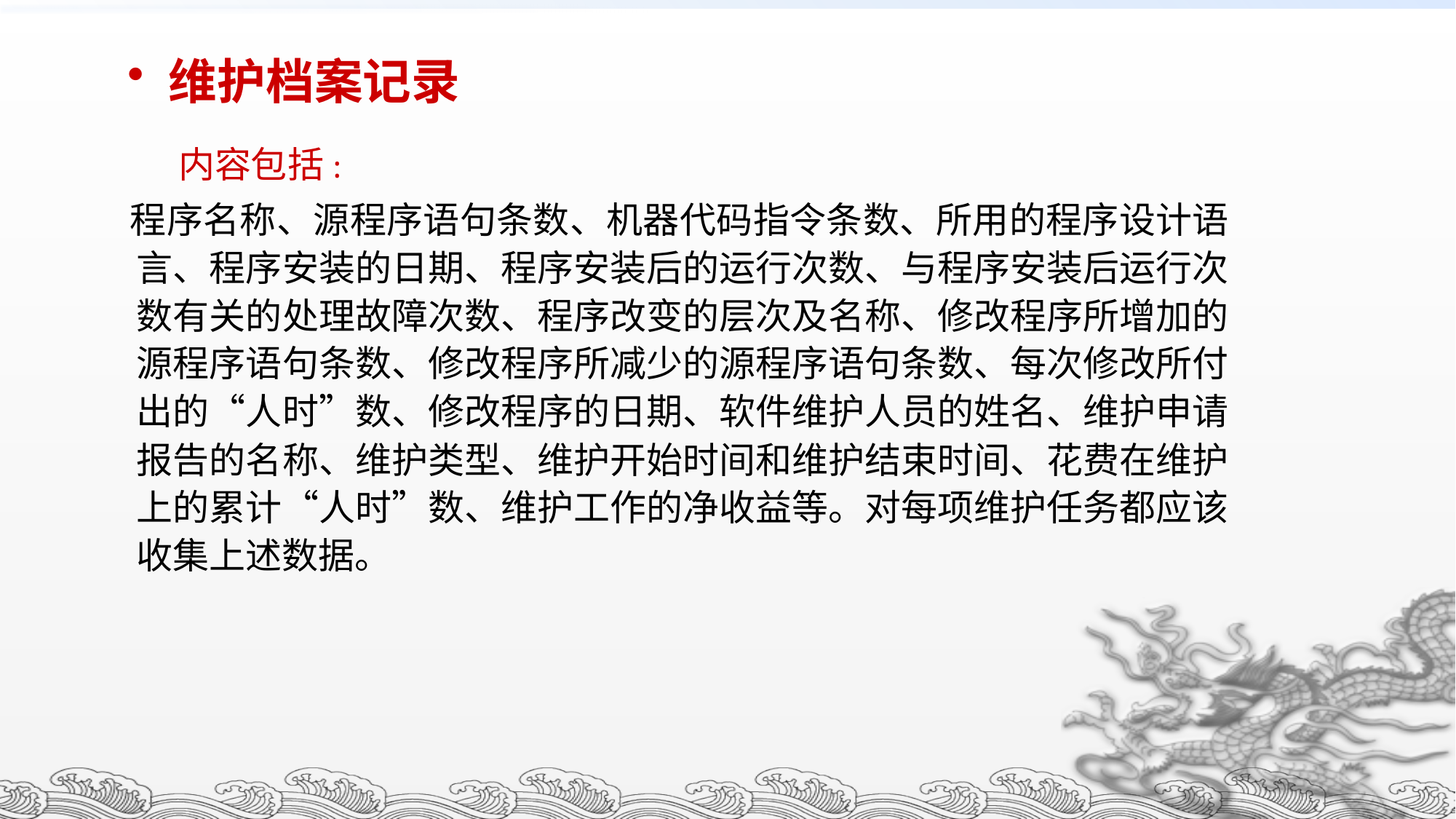

维护档案记录
         内容包括:
   程序名称、源程序语句条数、机器代码指令条数、所用的程序设计语言、程序安装的日期、程序安装后的运行次数、与程序安装后运行次数有关的处理故障次数、程序改变的层次及名称、修改程序所增加的源程序语句条数、修改程序所减少的源程序语句条数、每次修改所付出的“人时”数、修改程序的日期、软件维护人员的姓名、维护申请报告的名称、维护类型、维护开始时间和维护结束时间、花费在维护上的累计“人时”数、维护工作的净收益等。对每项维护任务都应该收集上述数据。